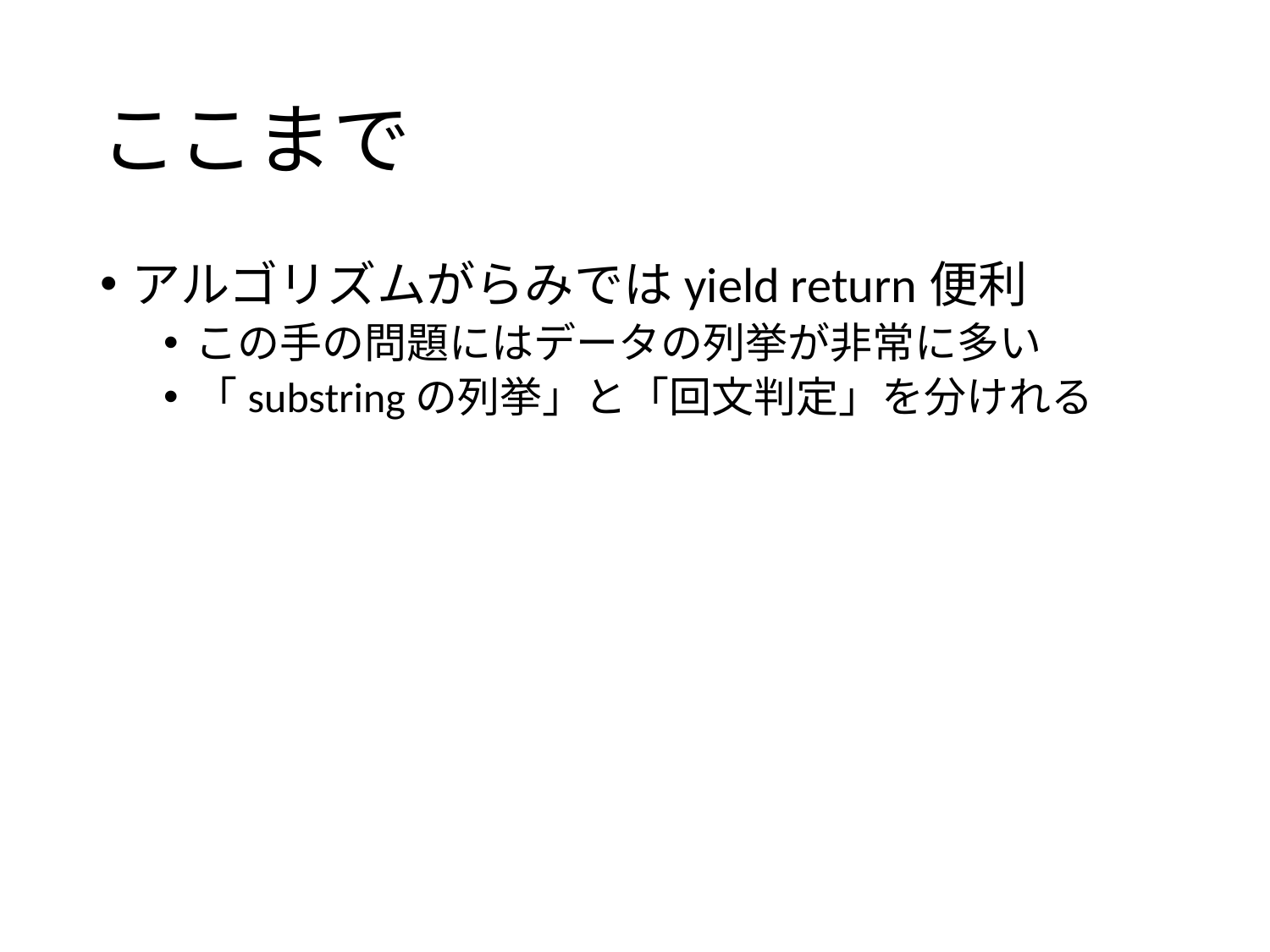

# ここまで
アルゴリズムがらみではyield return便利
この手の問題にはデータの列挙が非常に多い
「substringの列挙」と「回文判定」を分けれる